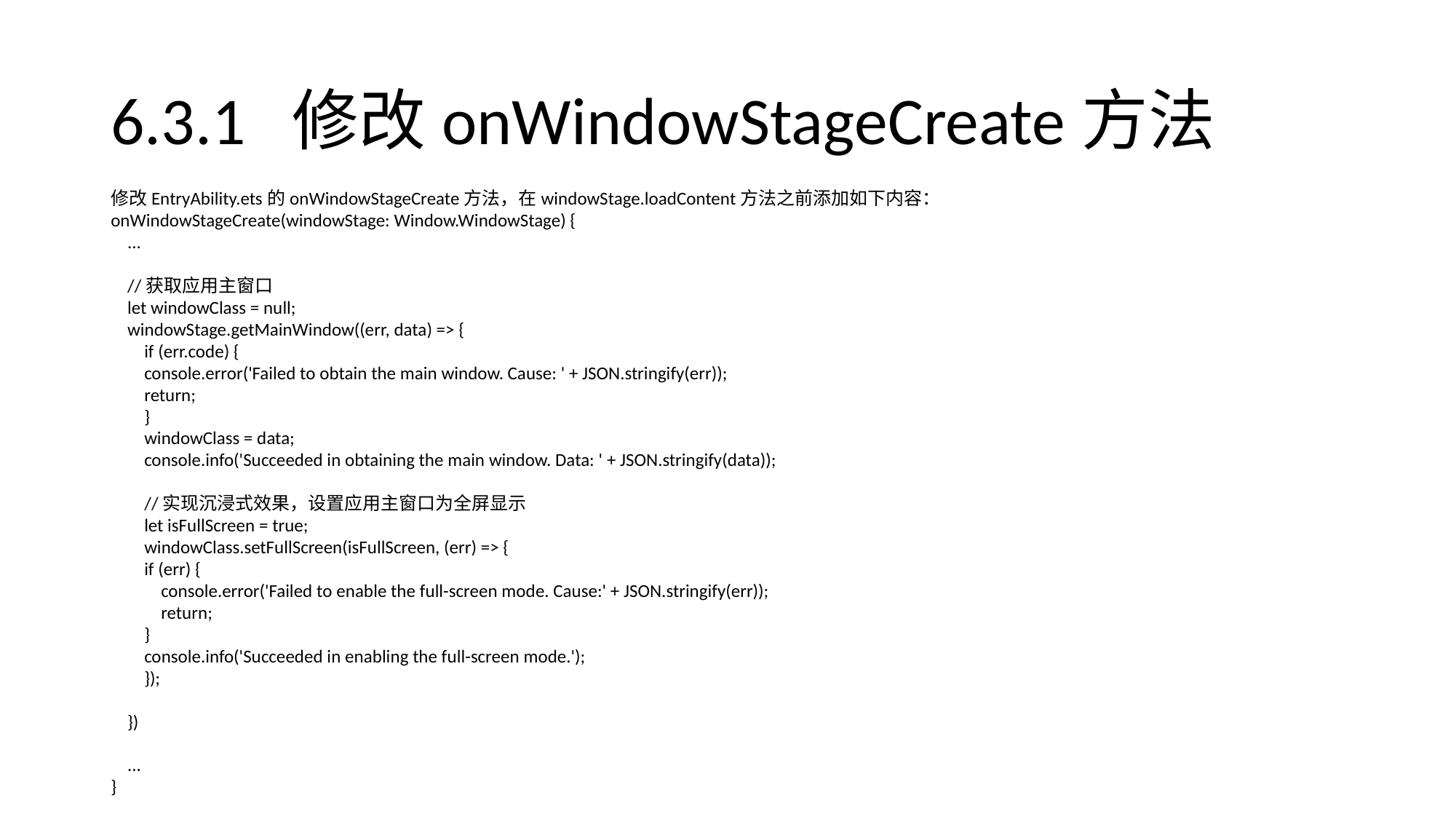

# 6.3.1  修改onWindowStageCreate方法
修改EntryAbility.ets的onWindowStageCreate方法，在windowStage.loadContent方法之前添加如下内容：
onWindowStageCreate(windowStage: Window.WindowStage) {
    ...

    //获取应用主窗口
    let windowClass = null;
    windowStage.getMainWindow((err, data) => {
        if (err.code) {
        console.error('Failed to obtain the main window. Cause: ' + JSON.stringify(err));
        return;
        }
        windowClass = data;
        console.info('Succeeded in obtaining the main window. Data: ' + JSON.stringify(data));

        //实现沉浸式效果，设置应用主窗口为全屏显示
        let isFullScreen = true;
        windowClass.setFullScreen(isFullScreen, (err) => {
        if (err) {
            console.error('Failed to enable the full-screen mode. Cause:' + JSON.stringify(err));
            return;
        }
        console.info('Succeeded in enabling the full-screen mode.');
        });

    })

    ...
}